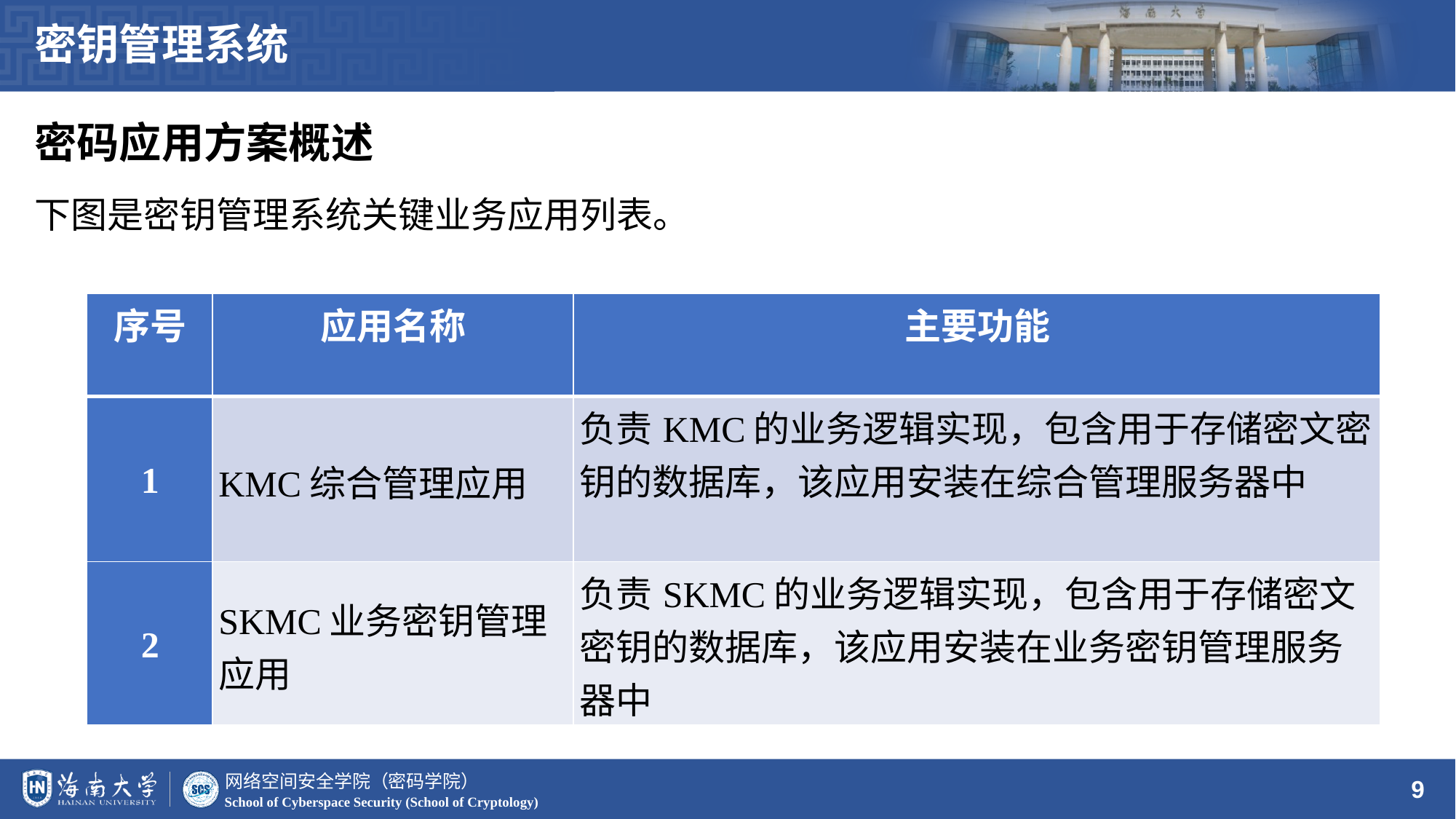

密钥管理系统

密码应用方案概述

下图是密钥管理系统关键业务应用列表。

| 序号 | 应用名称 | 主要功能 |
| --- | --- | --- |
| 1 | KMC综合管理应用 | 负责KMC的业务逻辑实现，包含用于存储密文密钥的数据库，该应用安装在综合管理服务器中 |
| 2 | SKMC业务密钥管理应用 | 负责SKMC的业务逻辑实现，包含用于存储密文密钥的数据库，该应用安装在业务密钥管理服务器中 |
9